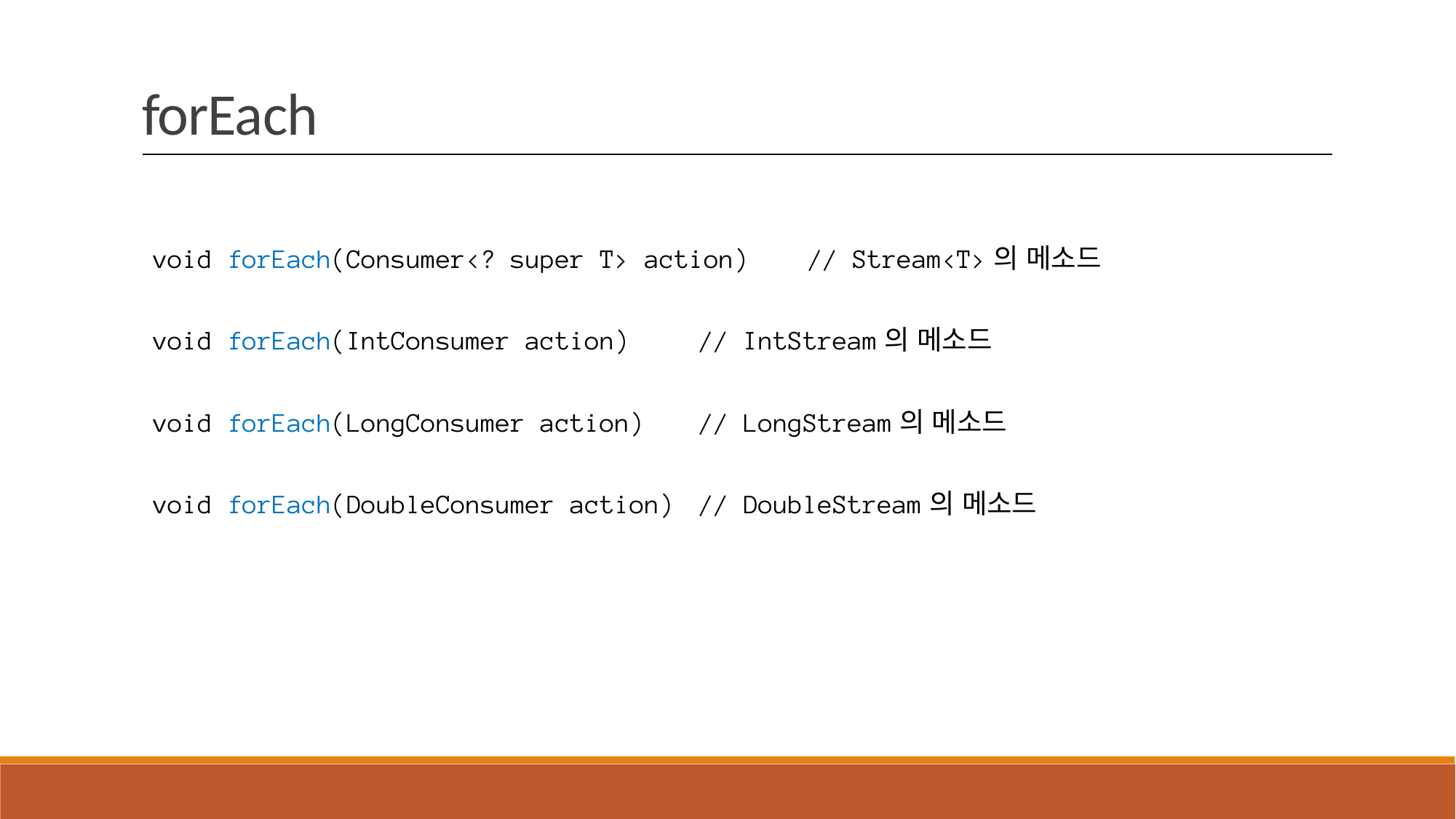

forEach
void forEach(Consumer<? super T> action) 	// Stream<T>의 메소드
void forEach(IntConsumer action) 	// IntStream의 메소드
void forEach(LongConsumer action) 	// LongStream의 메소드
void forEach(DoubleConsumer action) 	// DoubleStream의 메소드